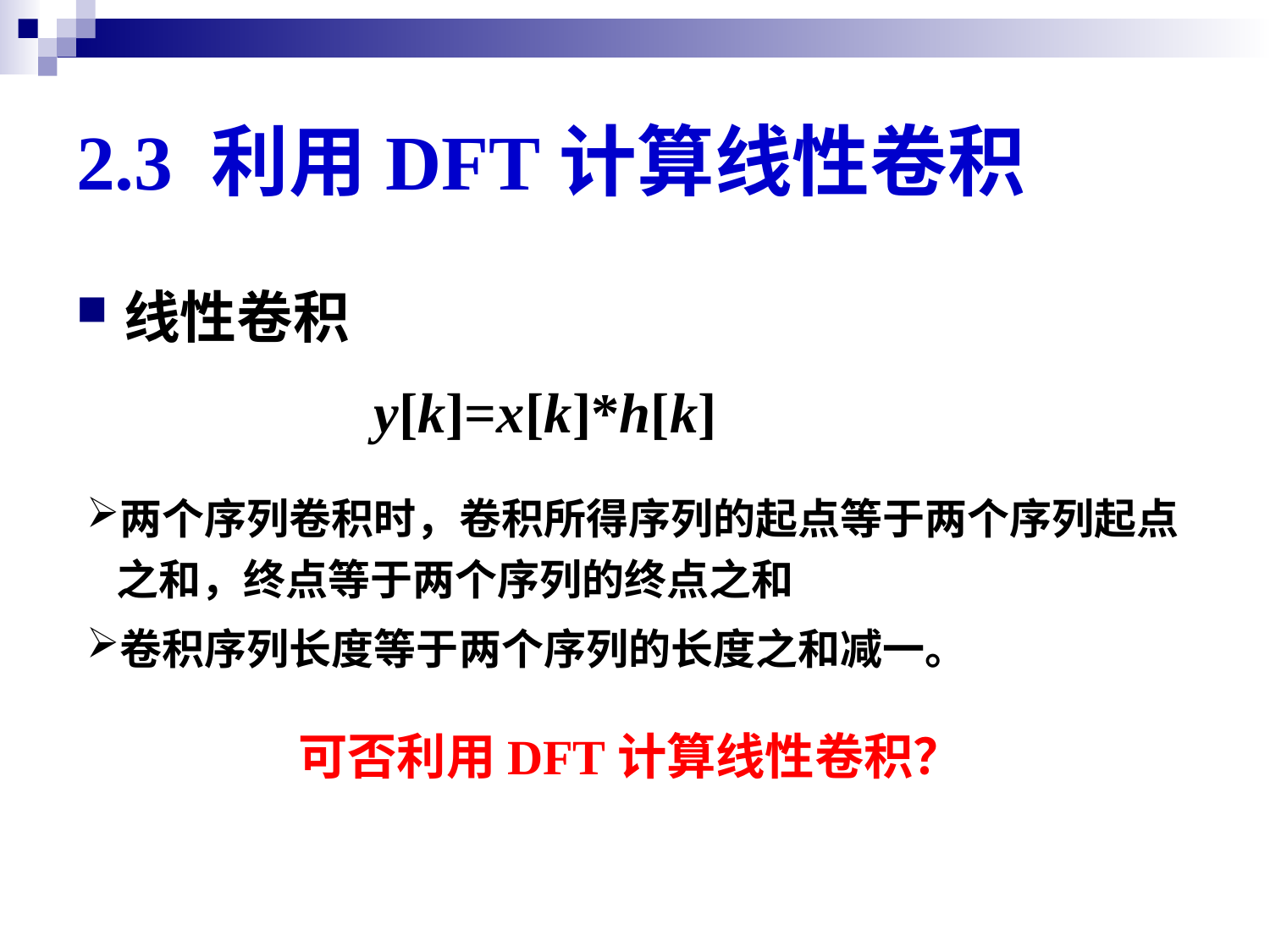

# 2.3 利用DFT计算线性卷积
线性卷积
y[k]=x[k]*h[k]
两个序列卷积时，卷积所得序列的起点等于两个序列起点之和，终点等于两个序列的终点之和
卷积序列长度等于两个序列的长度之和减一。
可否利用DFT计算线性卷积？